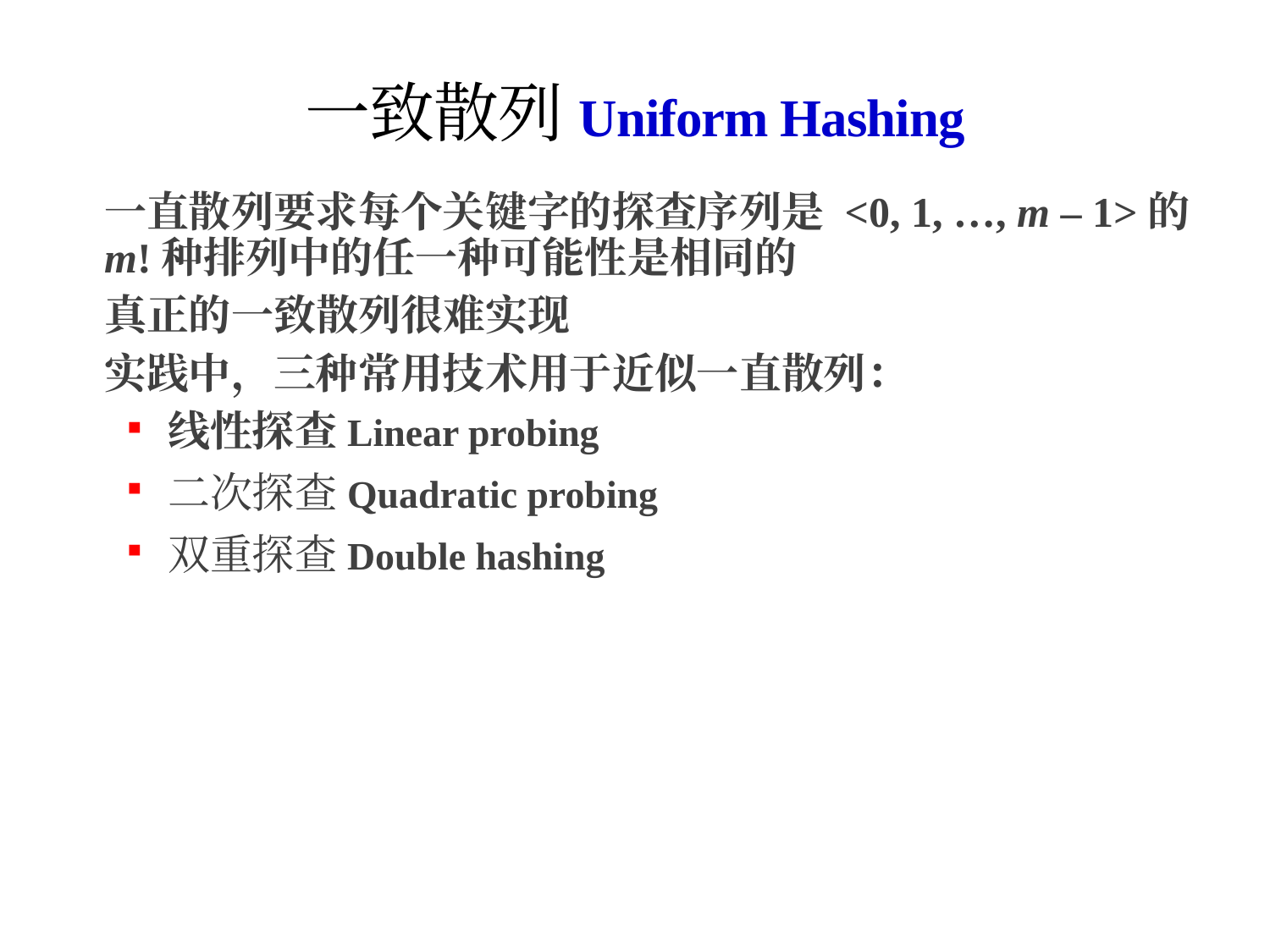

# 一致散列Uniform Hashing
一直散列要求每个关键字的探查序列是 <0, 1, …, m – 1>的 m!种排列中的任一种可能性是相同的
真正的一致散列很难实现
实践中，三种常用技术用于近似一直散列：
线性探查Linear probing
二次探查Quadratic probing
双重探查Double hashing